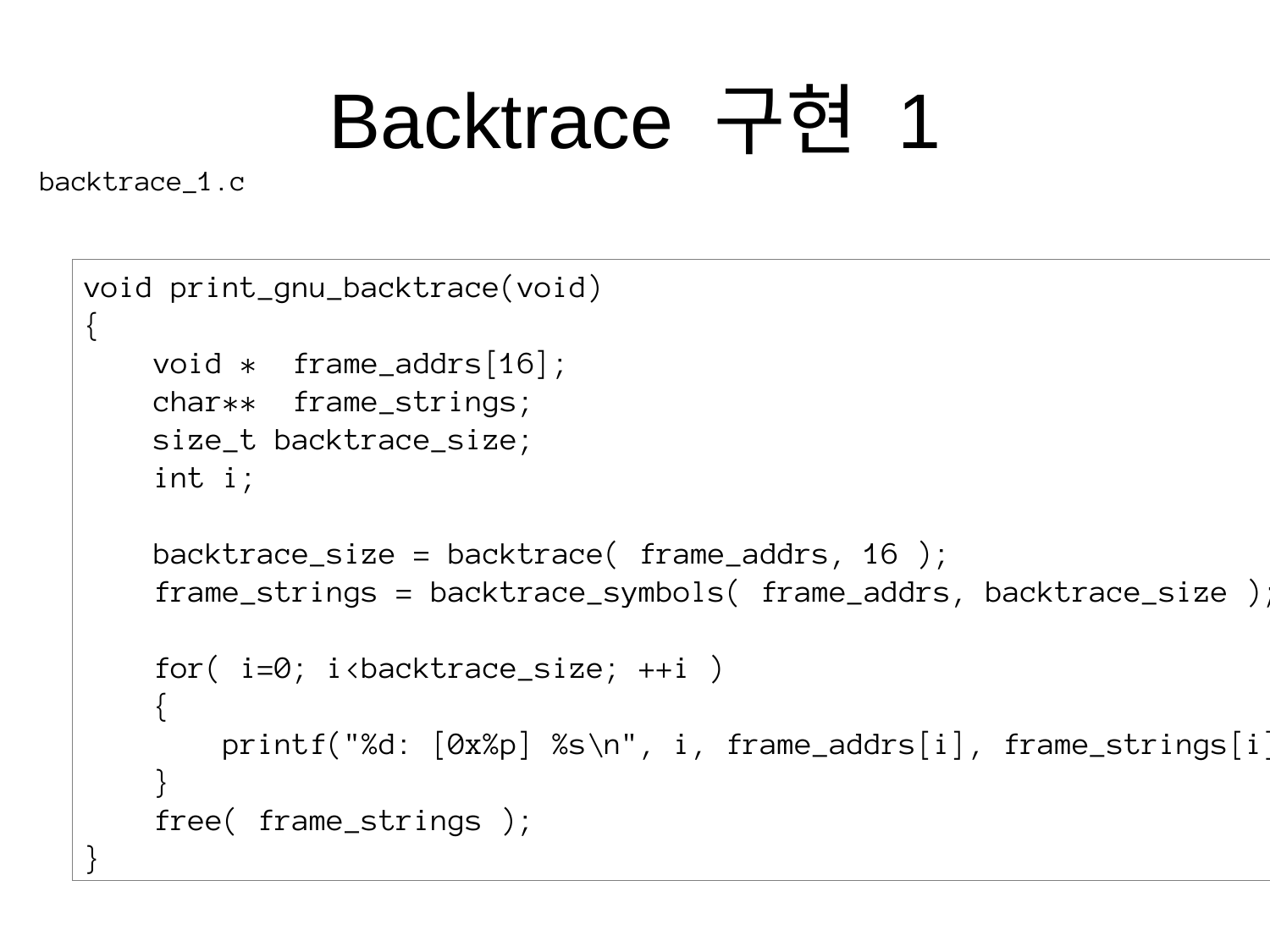

# Backtrace 구현 1
backtrace_1.c
void print_gnu_backtrace(void)
{
    void *  frame_addrs[16];
    char**  frame_strings;
    size_t backtrace_size;
    int i;

    backtrace_size = backtrace( frame_addrs, 16 );
    frame_strings = backtrace_symbols( frame_addrs, backtrace_size );

    for( i=0; i<backtrace_size; ++i )
    {
        printf("%d: [0x%p] %s\n", i, frame_addrs[i], frame_strings[i] );
    }
    free( frame_strings );
}